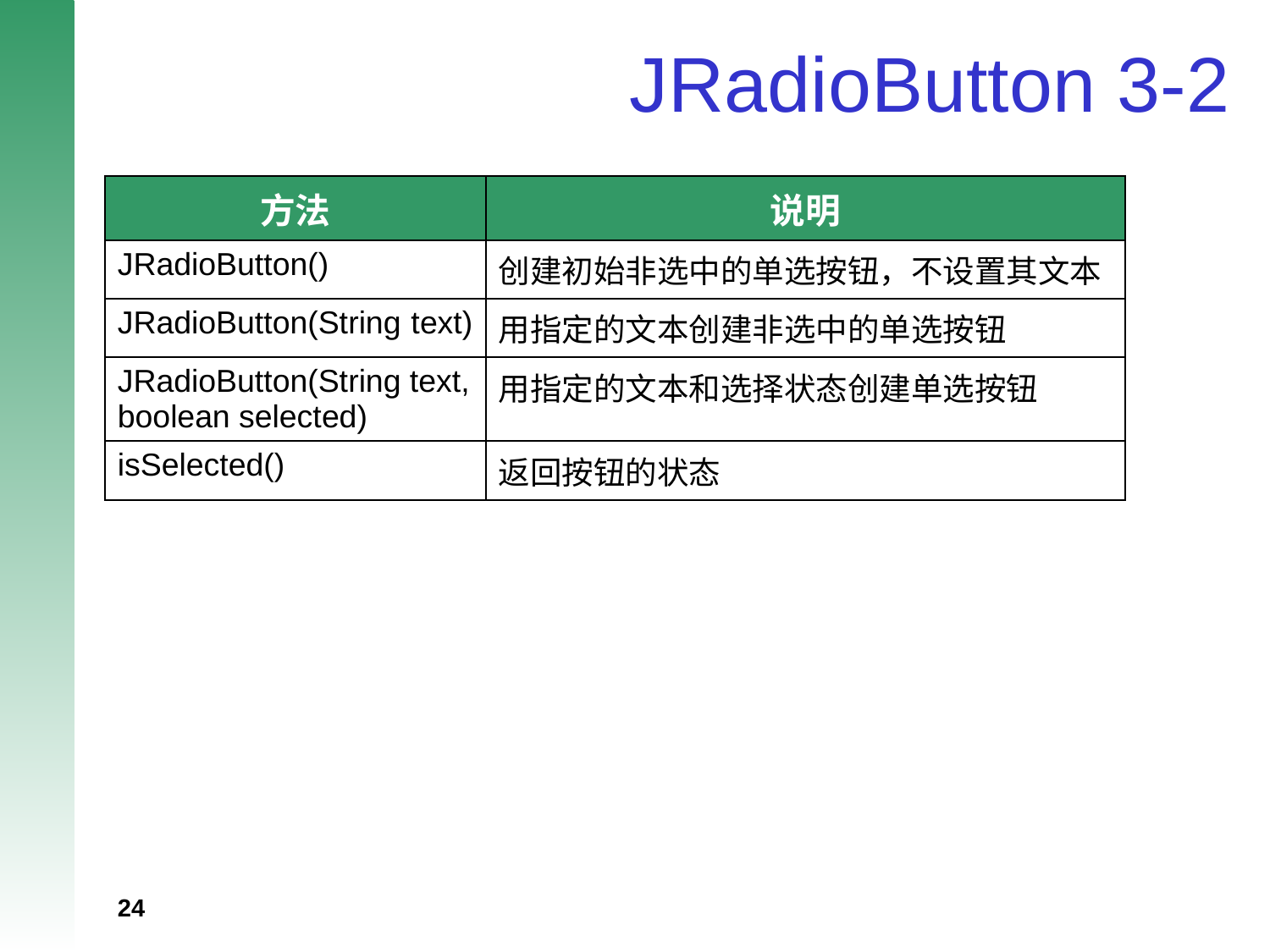

# JRadioButton 3-2
| 方法 | 说明 |
| --- | --- |
| JRadioButton() | 创建初始非选中的单选按钮，不设置其文本 |
| JRadioButton(String text) | 用指定的文本创建非选中的单选按钮 |
| JRadioButton(String text, boolean selected) | 用指定的文本和选择状态创建单选按钮 |
| isSelected() | 返回按钮的状态 |
24